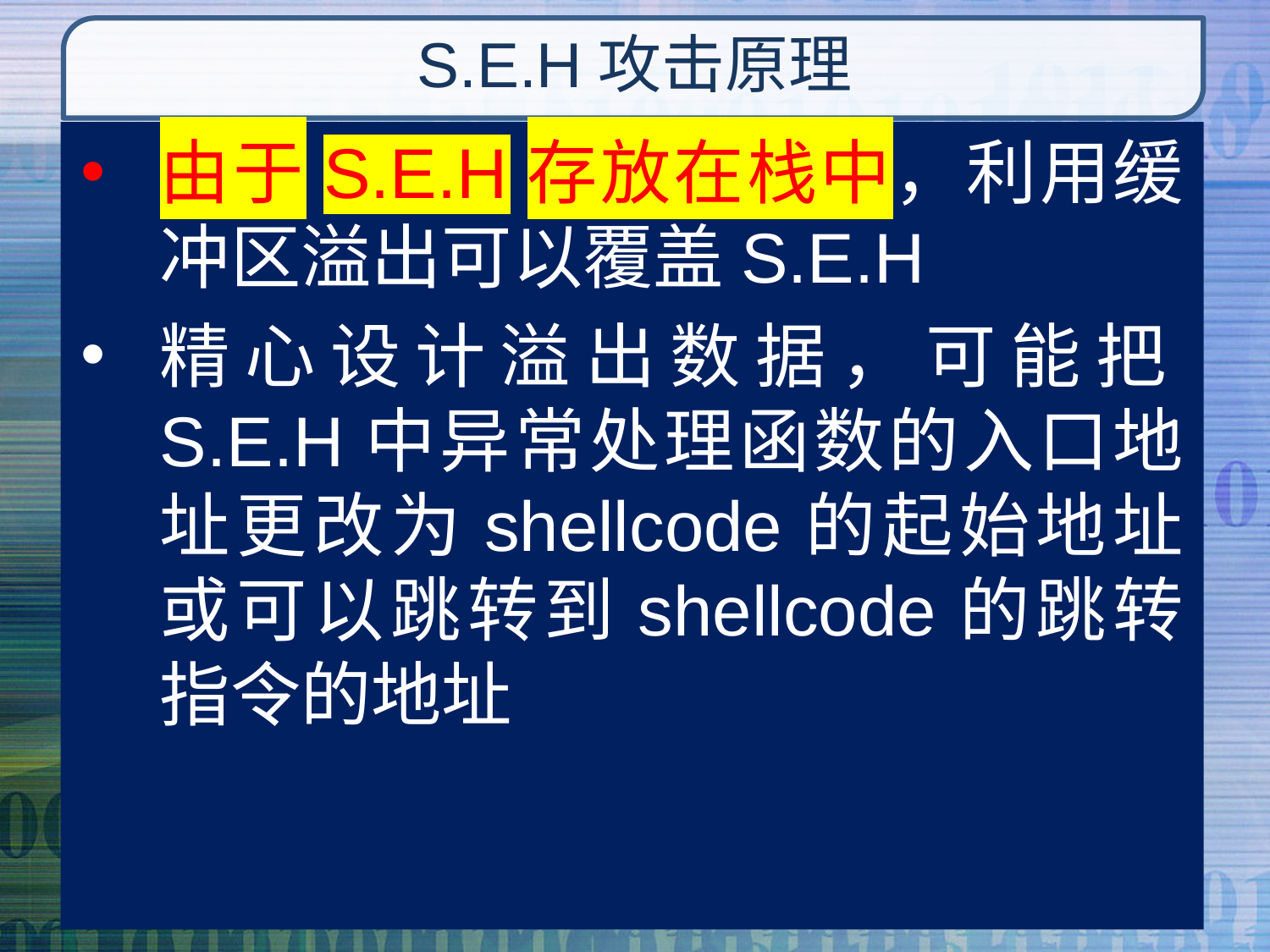

# S.E.H攻击原理
由于S.E.H存放在栈中，利用缓冲区溢出可以覆盖S.E.H
精心设计溢出数据，可能把S.E.H中异常处理函数的入口地址更改为shellcode的起始地址或可以跳转到shellcode的跳转指令的地址